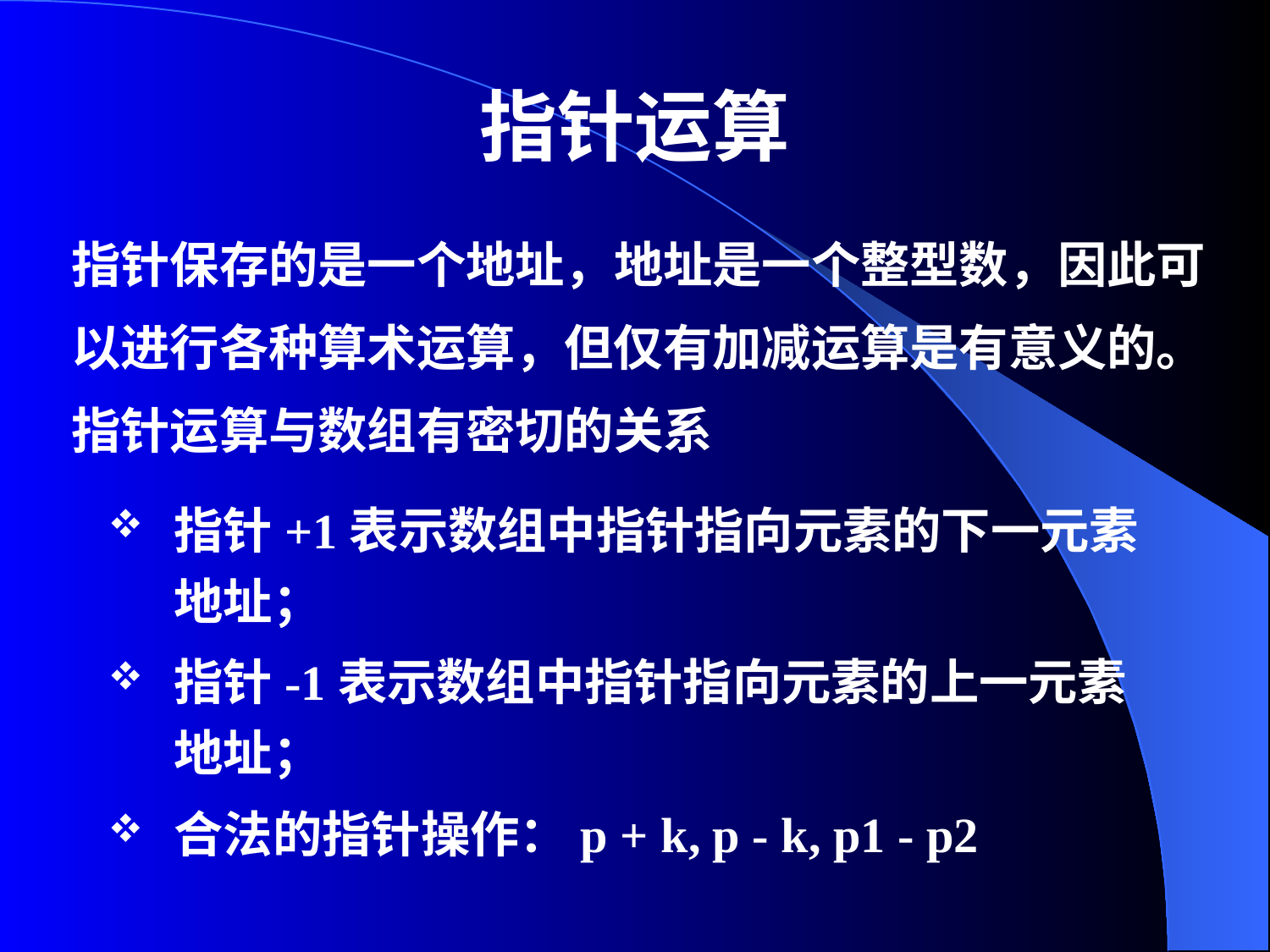

# 指针运算
指针保存的是一个地址，地址是一个整型数，因此可以进行各种算术运算，但仅有加减运算是有意义的。指针运算与数组有密切的关系
指针+1表示数组中指针指向元素的下一元素地址；
指针-1表示数组中指针指向元素的上一元素地址；
合法的指针操作：p + k, p - k, p1 - p2